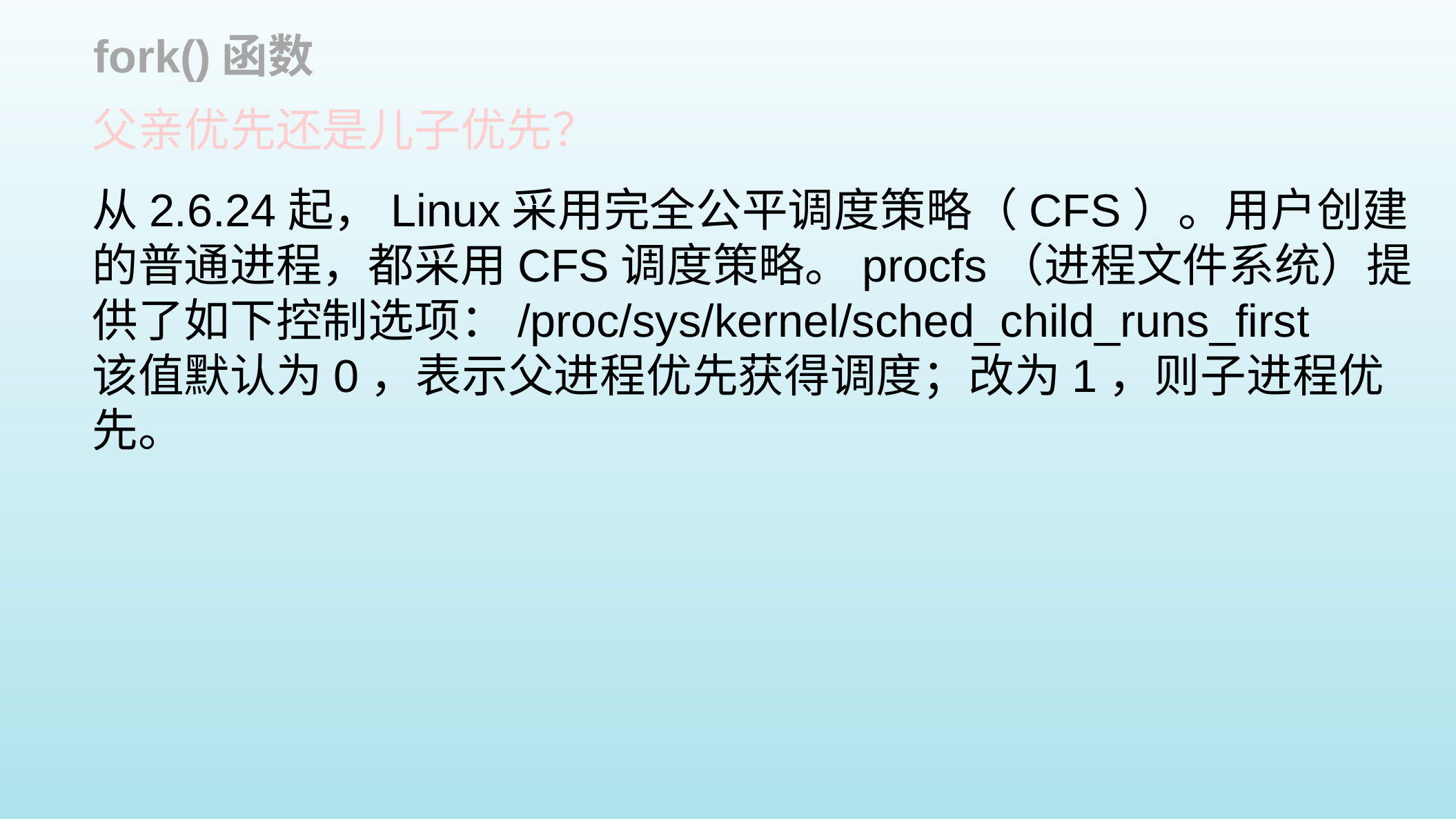

fork()函数
父亲优先还是儿子优先？
从2.6.24起，Linux采用完全公平调度策略（CFS）。用户创建的普通进程，都采用CFS调度策略。procfs（进程文件系统）提供了如下控制选项：/proc/sys/kernel/sched_child_runs_first
该值默认为0，表示父进程优先获得调度；改为1，则子进程优先。